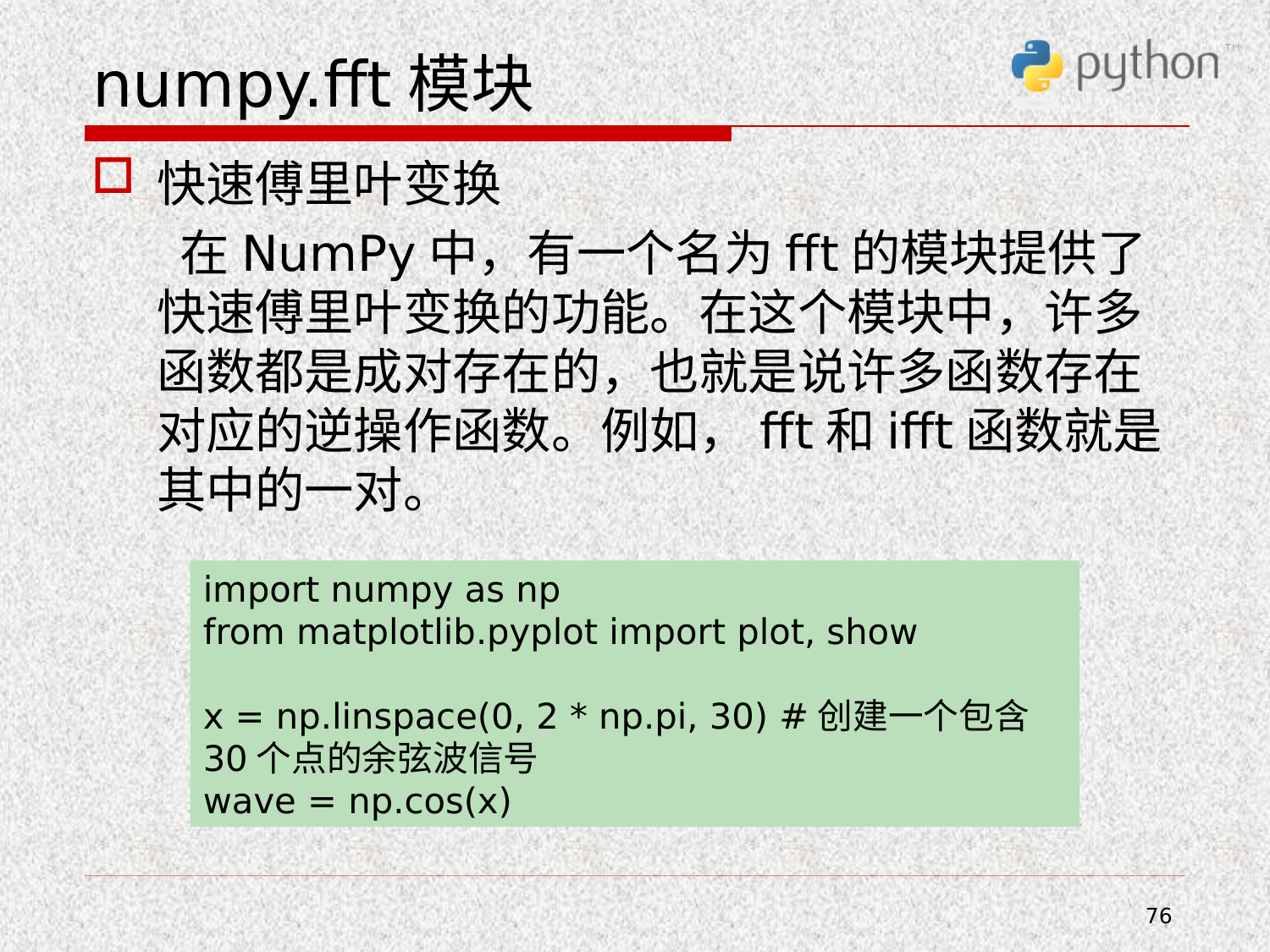

# numpy.fft模块
快速傅里叶变换
       在NumPy中，有一个名为fft的模块提供了快速傅里叶变换的功能。在这个模块中，许多函数都是成对存在的，也就是说许多函数存在对应的逆操作函数。例如，fft和ifft函数就是其中的一对。

import numpy as np
from matplotlib.pyplot import plot, show

x = np.linspace(0, 2 * np.pi, 30) #创建一个包含30个点的余弦波信号
wave = np.cos(x)
76